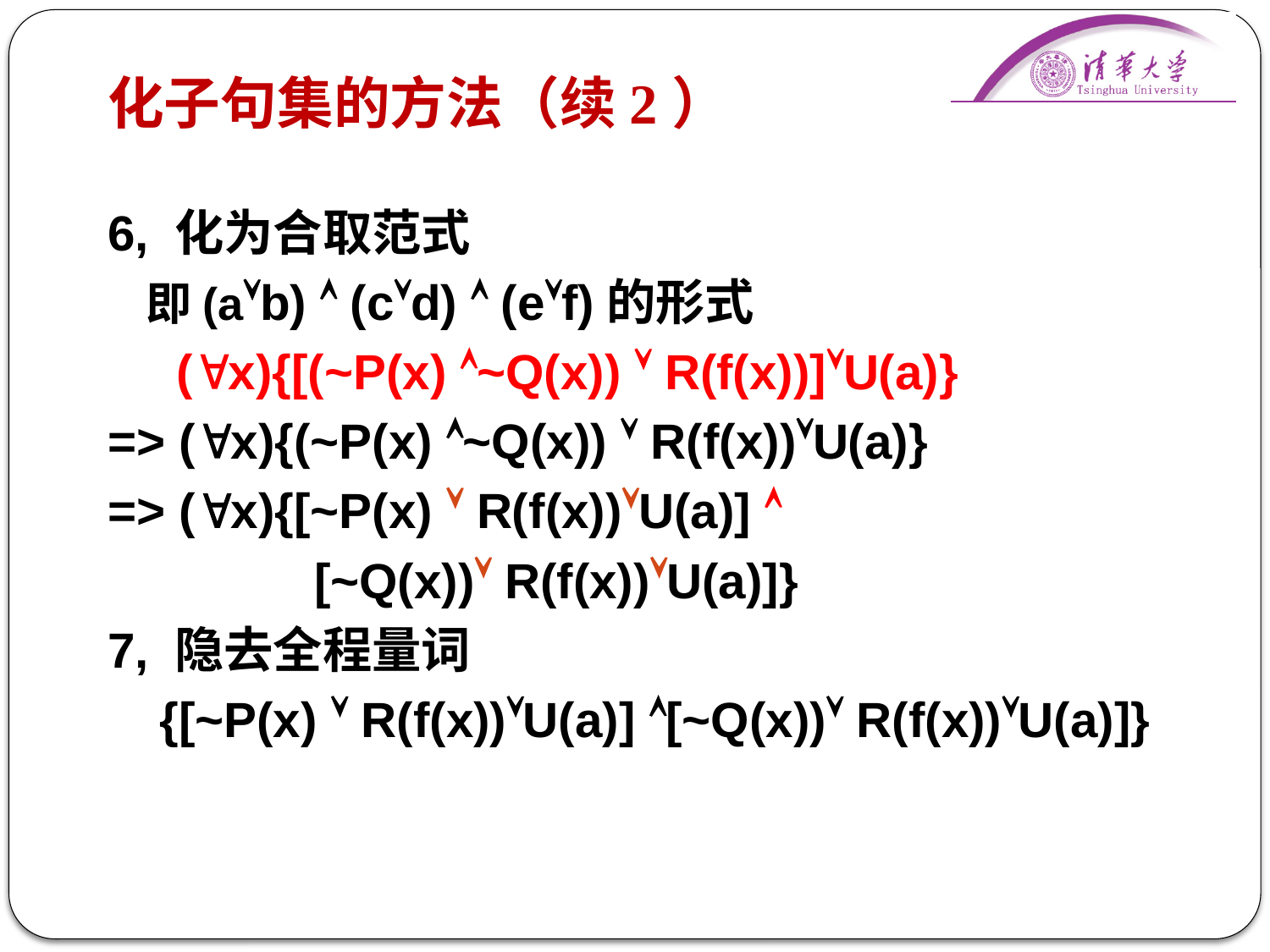

# 化子句集的方法（续2）
6, 化为合取范式
	即(a∨b) ∧ (c∨d) ∧ (e∨f)的形式
     (∀x){[(~P(x) ∧~Q(x)) ∨ R(f(x))]∨U(a)}
=> (∀x){(~P(x) ∧~Q(x)) ∨ R(f(x))∨U(a)}
=> (∀x){[~P(x) ∨ R(f(x))∨U(a)] ∧
               [~Q(x))∨ R(f(x))∨U(a)]}
7, 隐去全程量词
	 {[~P(x) ∨ R(f(x))∨U(a)] ∧[~Q(x))∨ R(f(x))∨U(a)]}
6